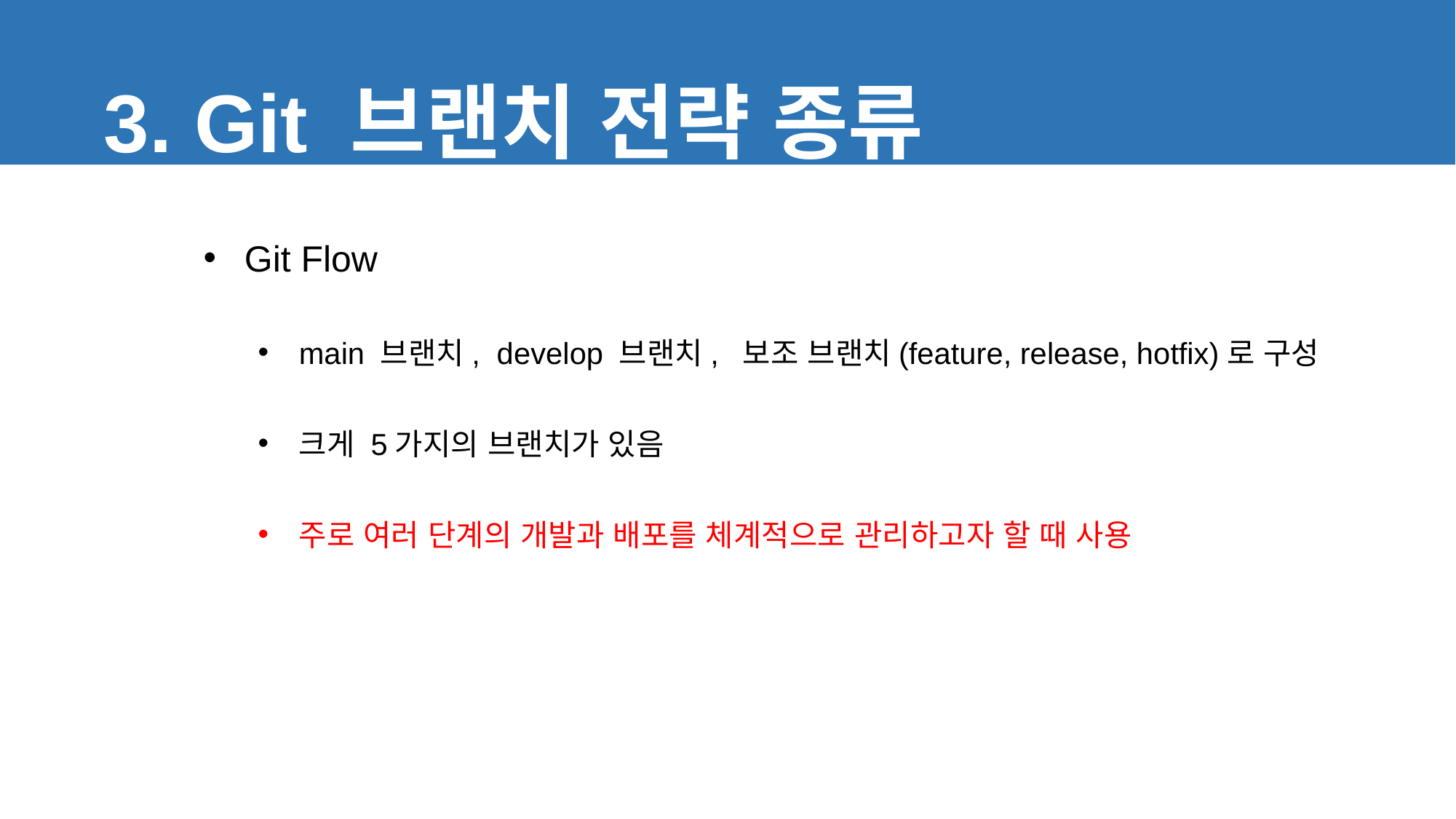

3. Git 브랜치 전략 종류
Git Flow
main 브랜치,  develop 브랜치,  보조 브랜치(feature, release, hotfix)로 구성
크게 5가지의 브랜치가 있음
주로 여러 단계의 개발과 배포를 체계적으로 관리하고자 할 때 사용